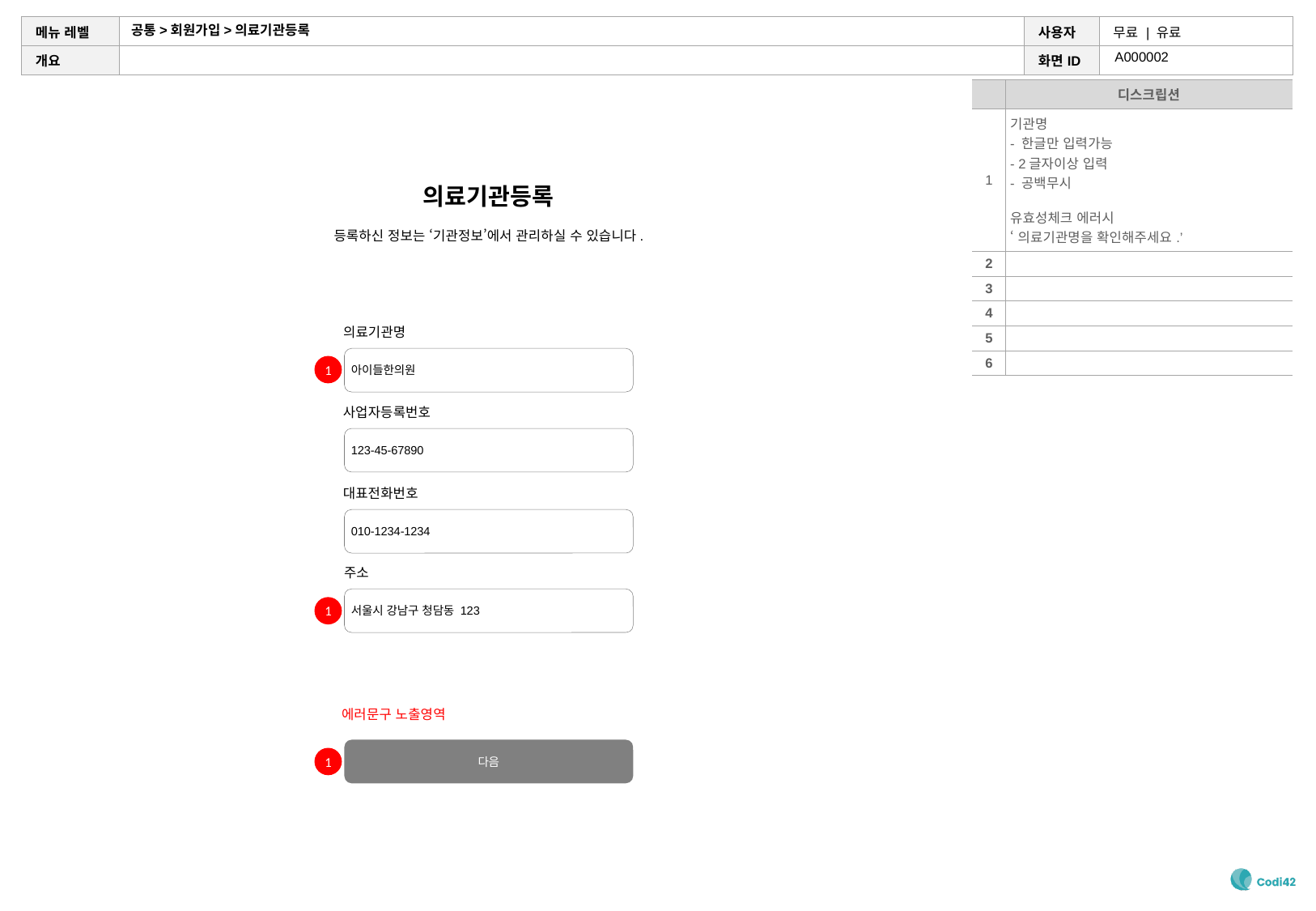

# 공통>회원가입>의료기관등록
A000002

|  | 디스크립션 |
| --- | --- |
| 1 | 기관명 - 한글만 입력가능 - 2글자이상 입력 - 공백무시 유효성체크 에러시 ‘의료기관명을 확인해주세요.’ |
| 2 |  |
| 3 |  |
| 4 |  |
| 5 |  |
| 6 |  |
의료기관등록
등록하신 정보는 ‘기관정보’에서 관리하실 수 있습니다.
의료기관명
아이들한의원
1
사업자등록번호
123-45-67890
대표전화번호
010-1234-1234
주소
서울시 강남구 청담동 123
1
에러문구 노출영역
다음
1